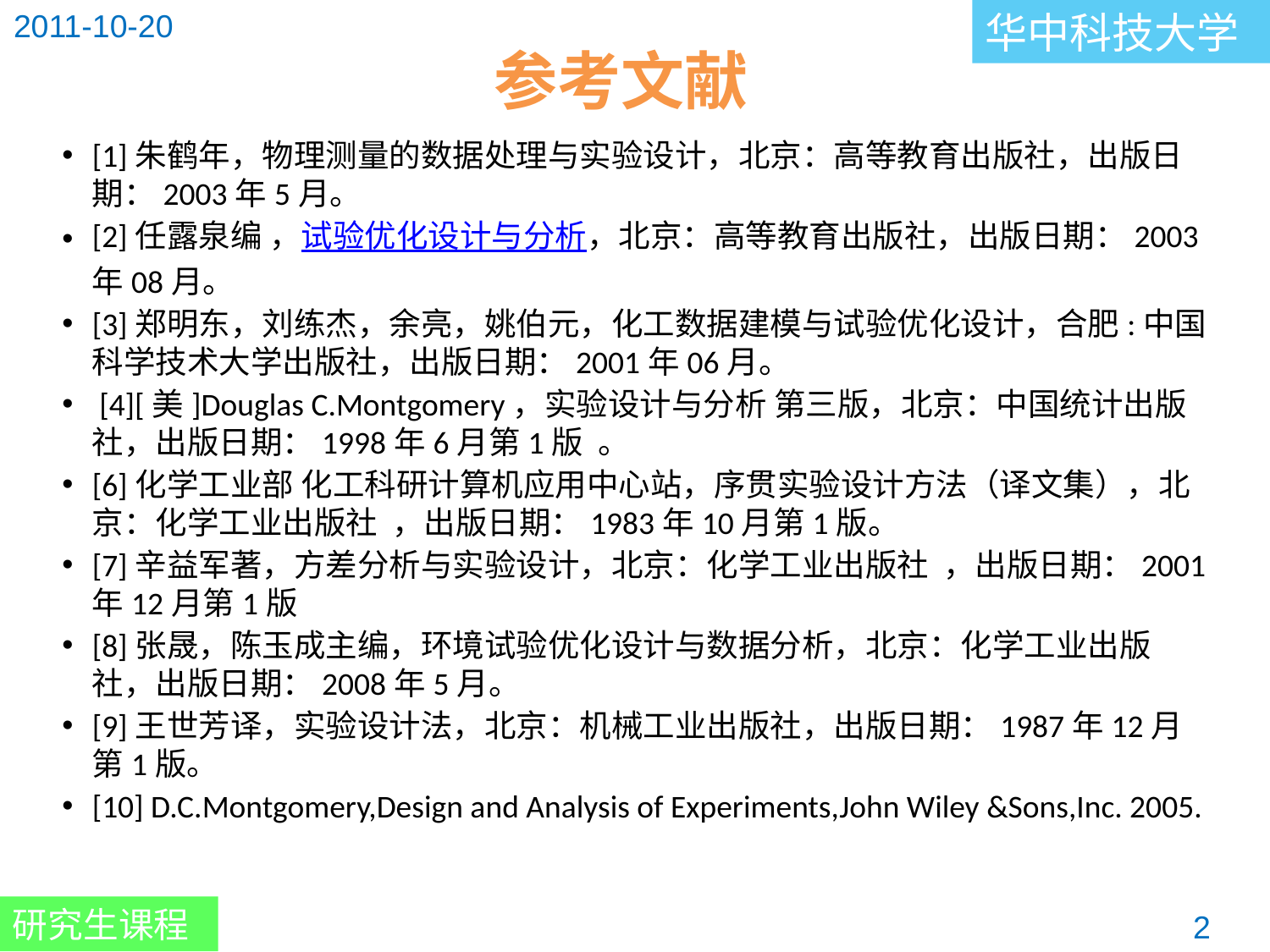

参考文献
[1]朱鹤年，物理测量的数据处理与实验设计，北京：高等教育出版社，出版日期：2003年5月。
[2]任露泉编 ，试验优化设计与分析，北京：高等教育出版社，出版日期：2003年08月。
[3]郑明东，刘练杰，余亮，姚伯元，化工数据建模与试验优化设计，合肥:中国科学技术大学出版社，出版日期：2001年06月。
 [4][美]Douglas C.Montgomery，实验设计与分析 第三版，北京：中国统计出版社，出版日期：1998年6月第1版  。
[6]化学工业部 化工科研计算机应用中心站，序贯实验设计方法（译文集），北京：化学工业出版社  ，出版日期：1983年10月第1版。
[7]辛益军著，方差分析与实验设计，北京：化学工业出版社  ，出版日期：2001年12月第1版
[8]张晟，陈玉成主编，环境试验优化设计与数据分析，北京：化学工业出版社，出版日期：2008年5月。
[9]王世芳译，实验设计法，北京：机械工业出版社，出版日期：1987年12月第1版。
[10] D.C.Montgomery,Design and Analysis of Experiments,John Wiley &Sons,Inc. 2005.